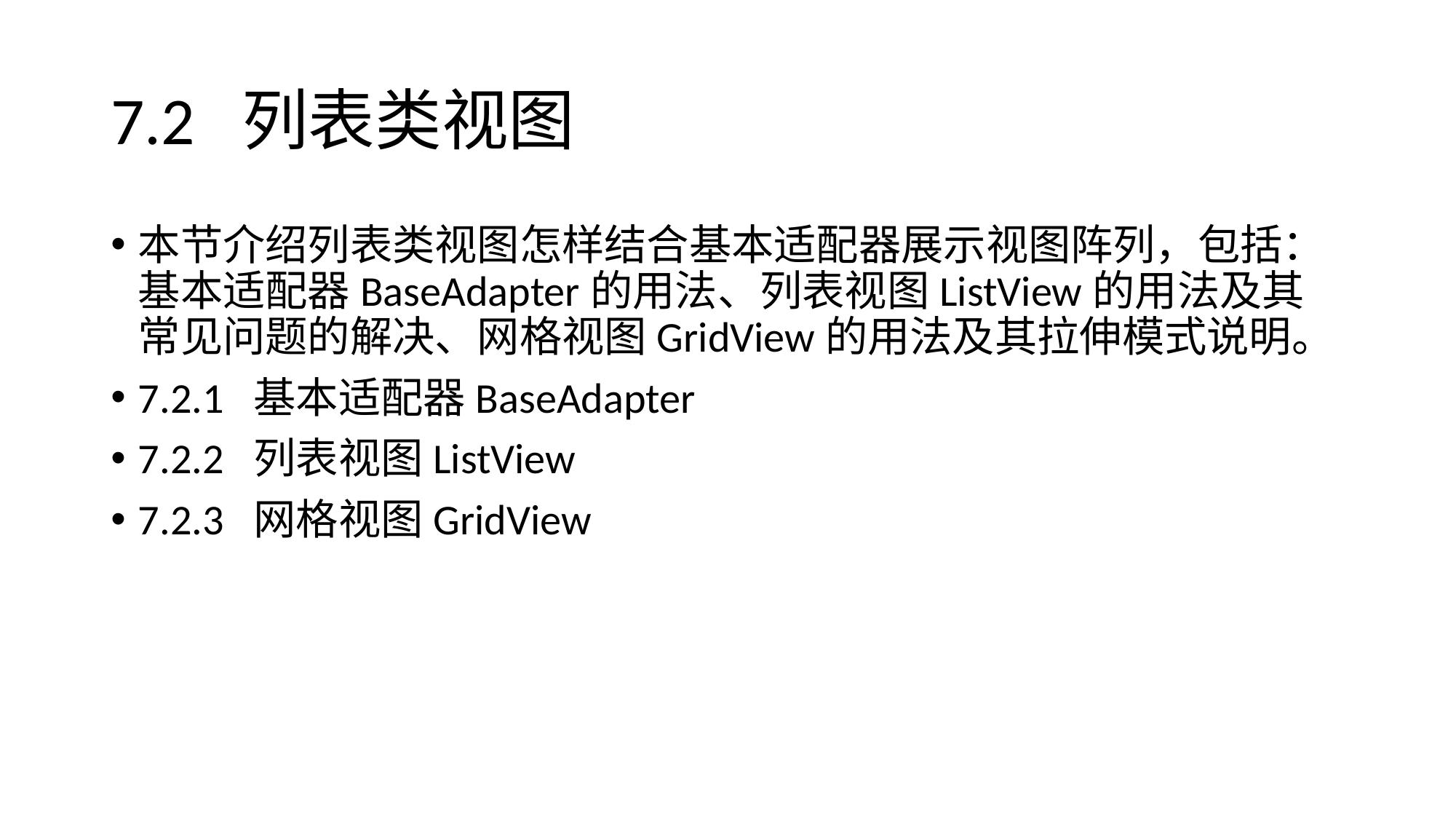

# 7.2  列表类视图
本节介绍列表类视图怎样结合基本适配器展示视图阵列，包括：基本适配器BaseAdapter的用法、列表视图ListView的用法及其常见问题的解决、网格视图GridView的用法及其拉伸模式说明。
7.2.1  基本适配器BaseAdapter
7.2.2  列表视图ListView
7.2.3  网格视图GridView